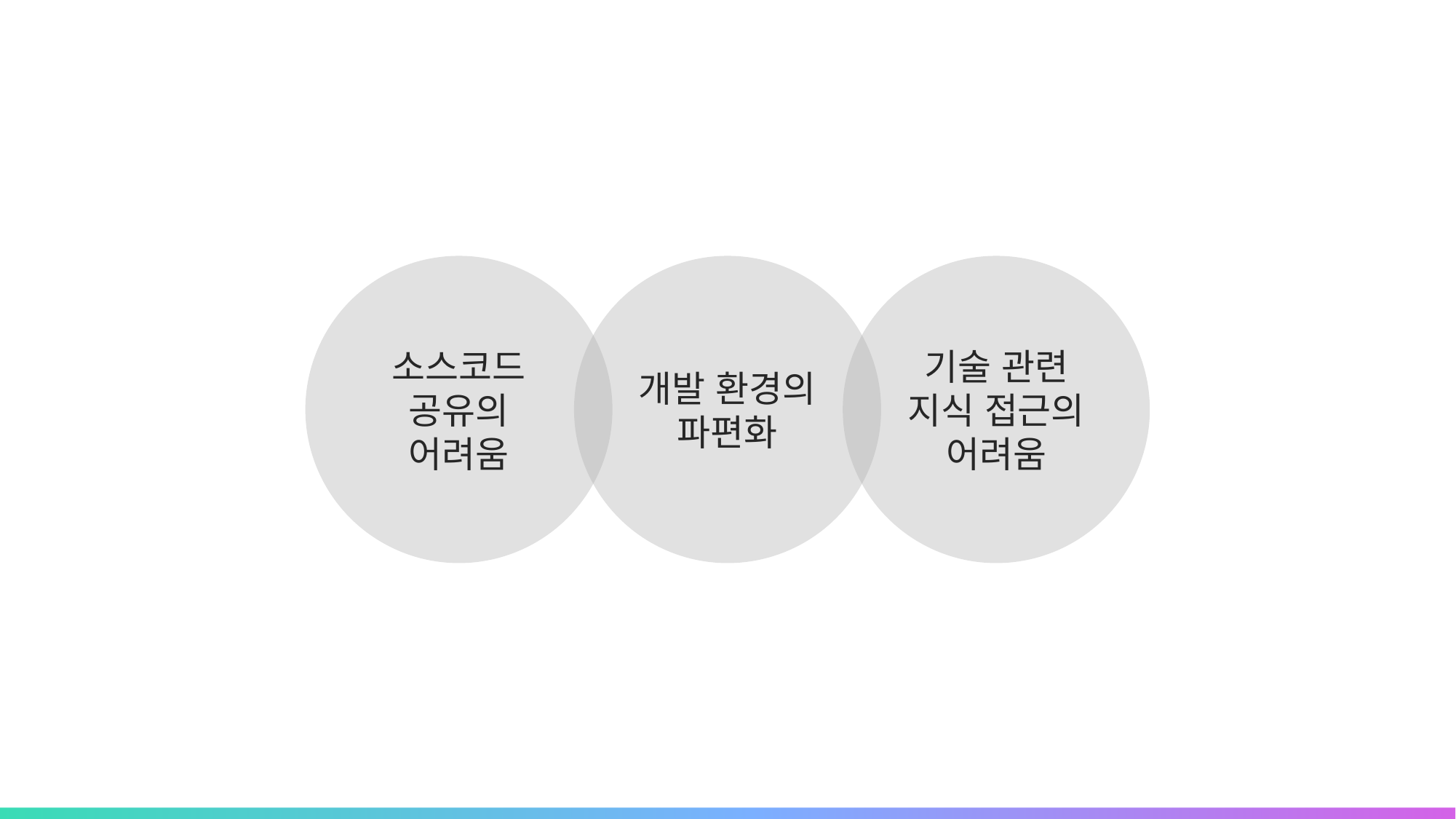

소스코드
공유의
어려움
개발 환경의
파편화
기술 관련
지식 접근의 어려움